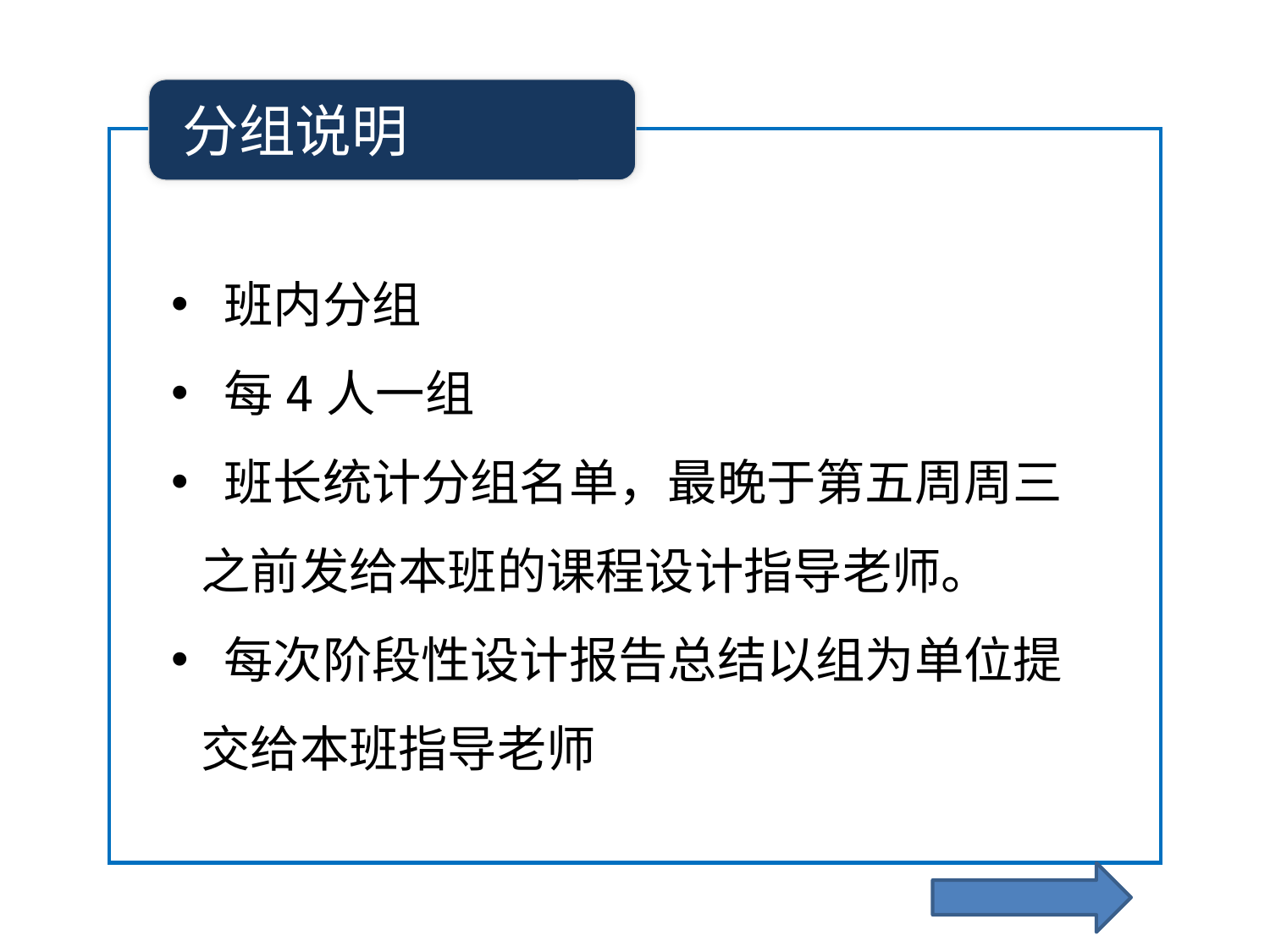

分组说明

 班内分组
 每4人一组
 班长统计分组名单，最晚于第五周周三之前发给本班的课程设计指导老师。
 每次阶段性设计报告总结以组为单位提交给本班指导老师